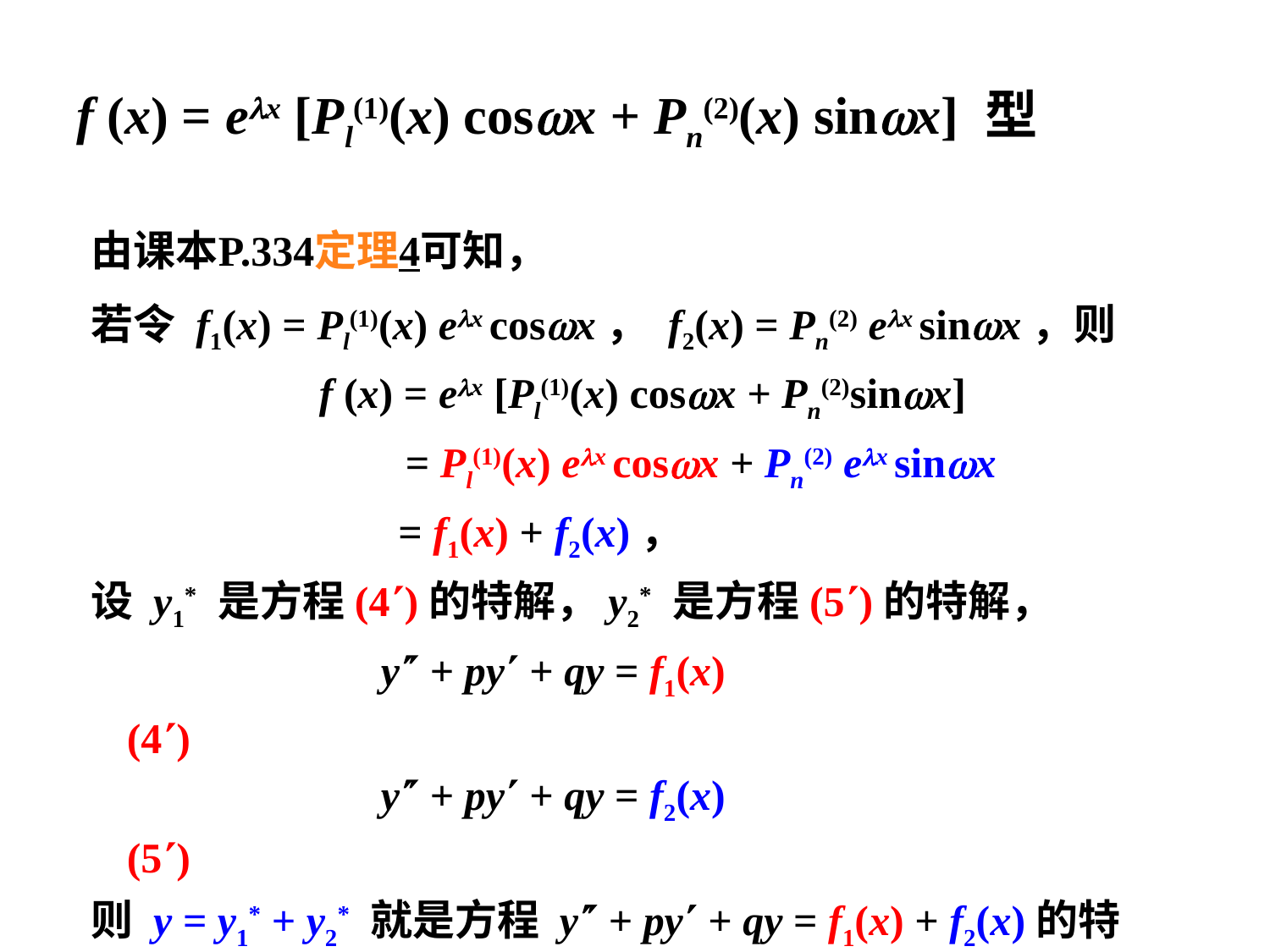

# f (x) = eλx [Pl(1)(x) cosωx + Pn(2)(x) sinωx] 型
由课本P.334定理4可知，
若令 f1(x) = Pl(1)(x) eλx cosωx， f2(x) = Pn(2) eλx sinωx，则
f (x) = eλx [Pl(1)(x) cosωx + Pn(2)sinωx]
           = Pl(1)(x) eλx cosωx + Pn(2) eλx sinωx
                             = f1(x) + f2(x)，
设 y1* 是方程(4′)的特解，y2* 是方程(5′)的特解，
			y″ + py′ + qy = f1(x) 				(4′)
			y″ + py′ + qy = f2(x) 				(5′)
则 y = y1* + y2* 就是方程 y″ + py′ + qy = f1(x) + f2(x)的特解．
因为 f1(x) 和 f2(x) 属于Pm(x) eλxcosωx 或 Pm(x) eλxsinωx 型，
方程(4′)和方程(5′)的特解可根据前面的介绍求得．